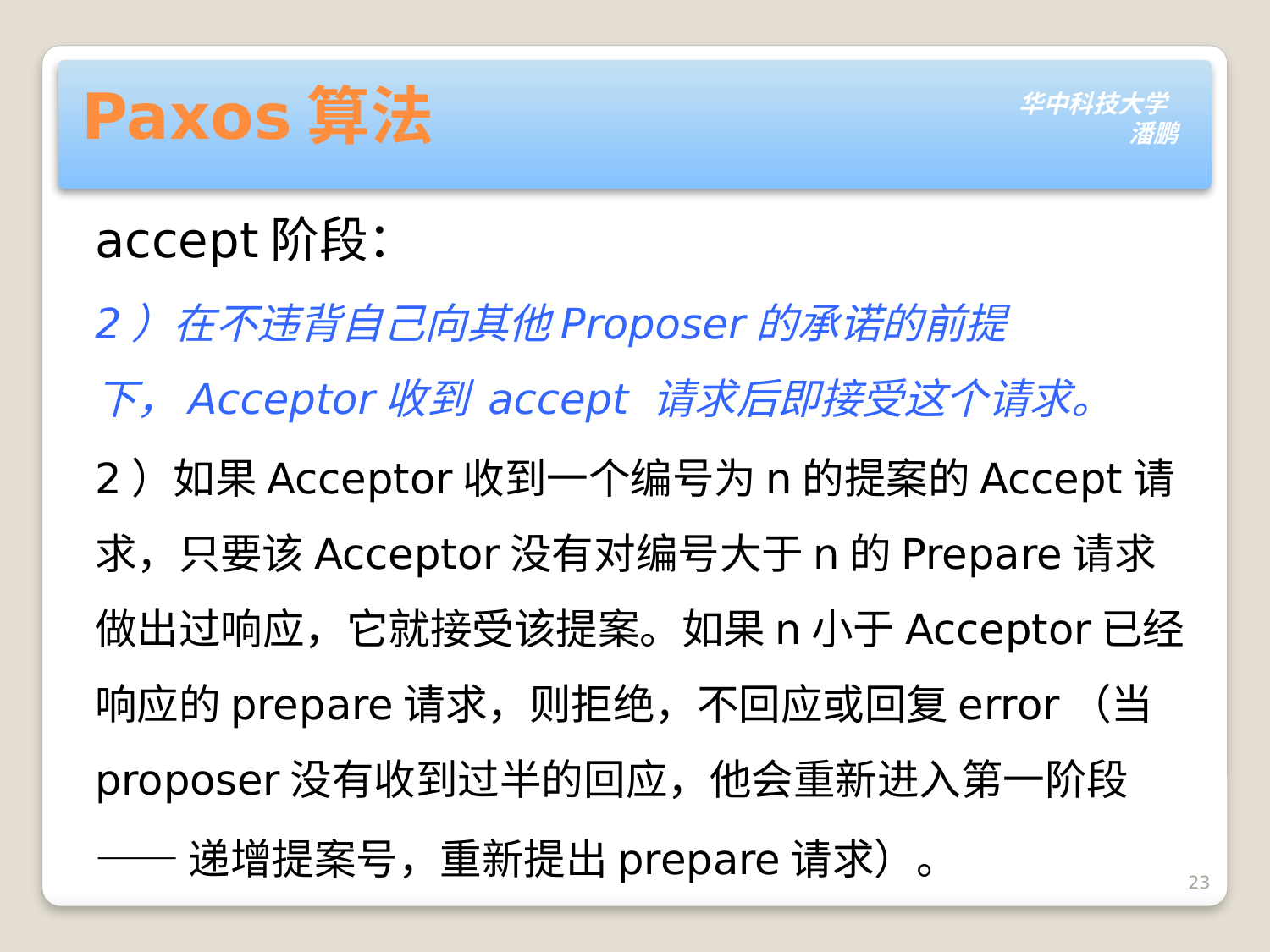

# Paxos算法
accept阶段：
2）在不违背自己向其他Proposer的承诺的前提下，Acceptor收到 accept 请求后即接受这个请求。
2）如果Acceptor收到一个编号为n的提案的Accept请求，只要该Acceptor没有对编号大于n的Prepare请求做出过响应，它就接受该提案。如果n小于Acceptor已经响应的prepare请求，则拒绝，不回应或回复error（当proposer没有收到过半的回应，他会重新进入第一阶段
——递增提案号，重新提出prepare请求）。
23